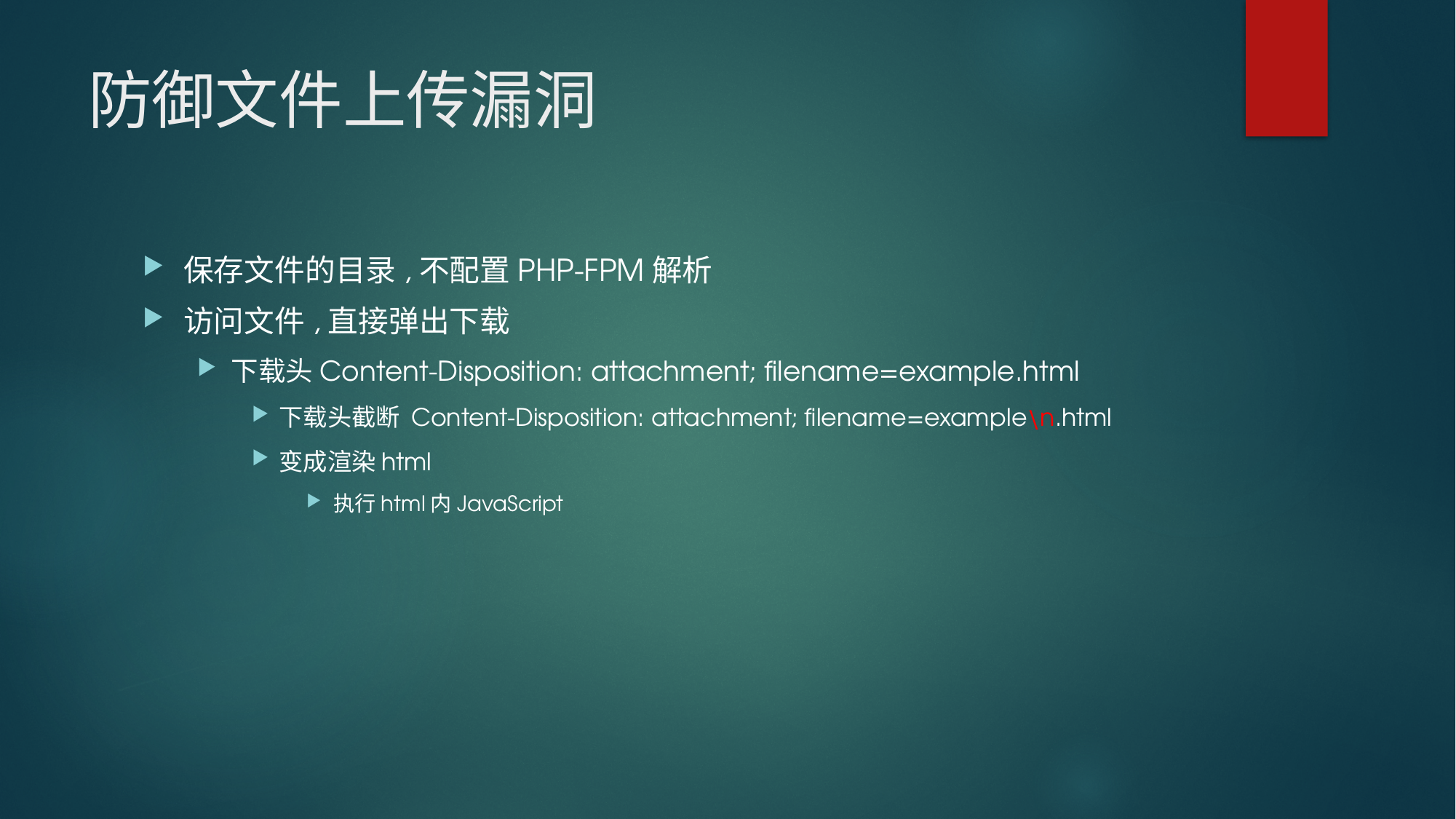

# 防御文件上传漏洞
保存文件的目录,不配置PHP-FPM解析
访问文件,直接弹出下载
下载头Content-Disposition: attachment; filename=example.html
下载头截断 Content-Disposition: attachment; filename=example\n.html
变成渲染html
执行html内JavaScript